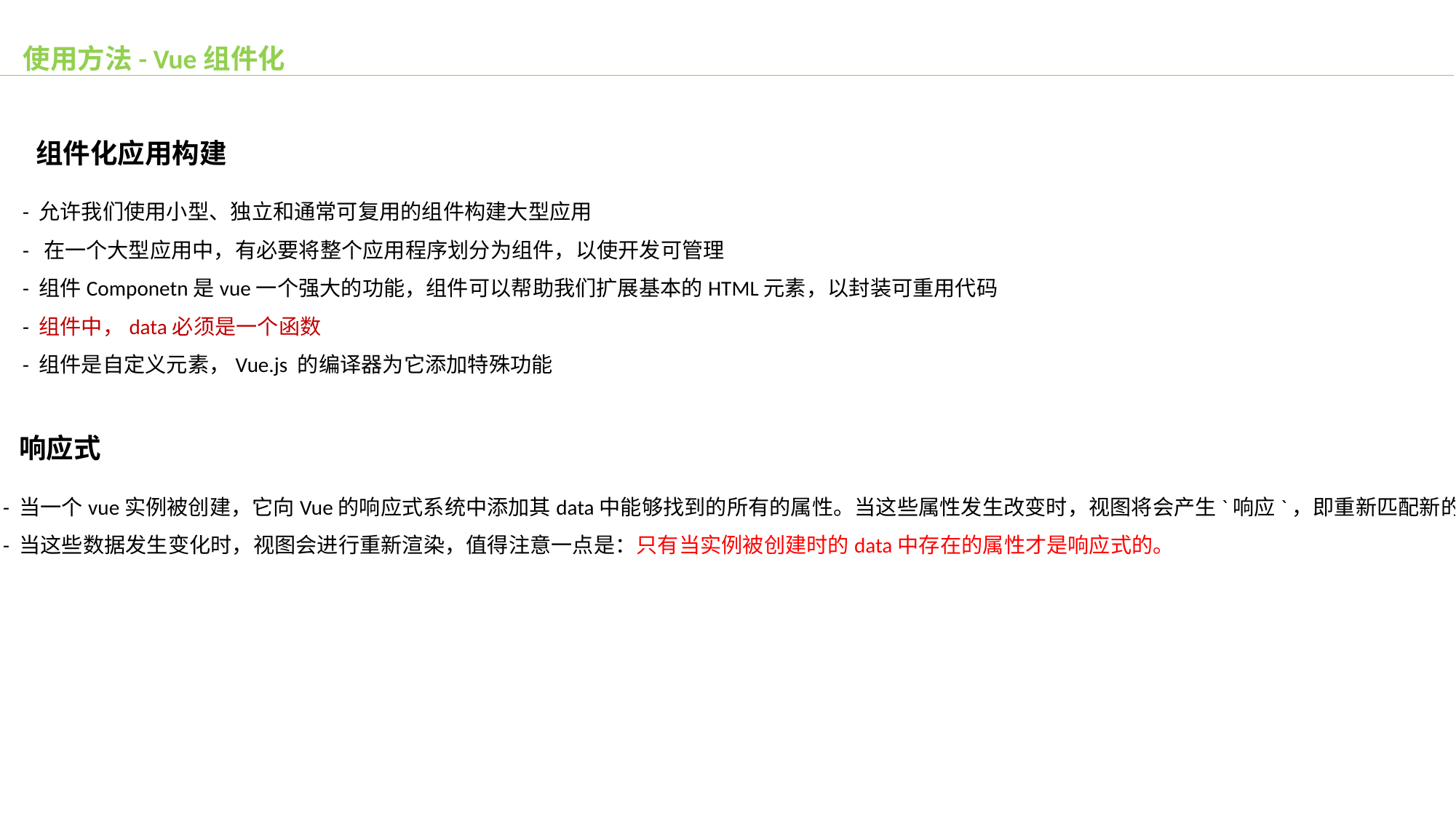

使用方法- Vue组件化
组件化应用构建
- 允许我们使用小型、独立和通常可复用的组件构建大型应用
-  在一个大型应用中，有必要将整个应用程序划分为组件，以使开发可管理
- 组件Componetn是vue一个强大的功能，组件可以帮助我们扩展基本的HTML元素，以封装可重用代码
- 组件中，data必须是一个函数
- 组件是自定义元素，Vue.js 的编译器为它添加特殊功能
响应式
- 当一个vue实例被创建，它向Vue的响应式系统中添加其data中能够找到的所有的属性。当这些属性发生改变时，视图将会产生`响应`，即重新匹配新的值
- 当这些数据发生变化时，视图会进行重新渲染，值得注意一点是：只有当实例被创建时的data中存在的属性才是响应式的。